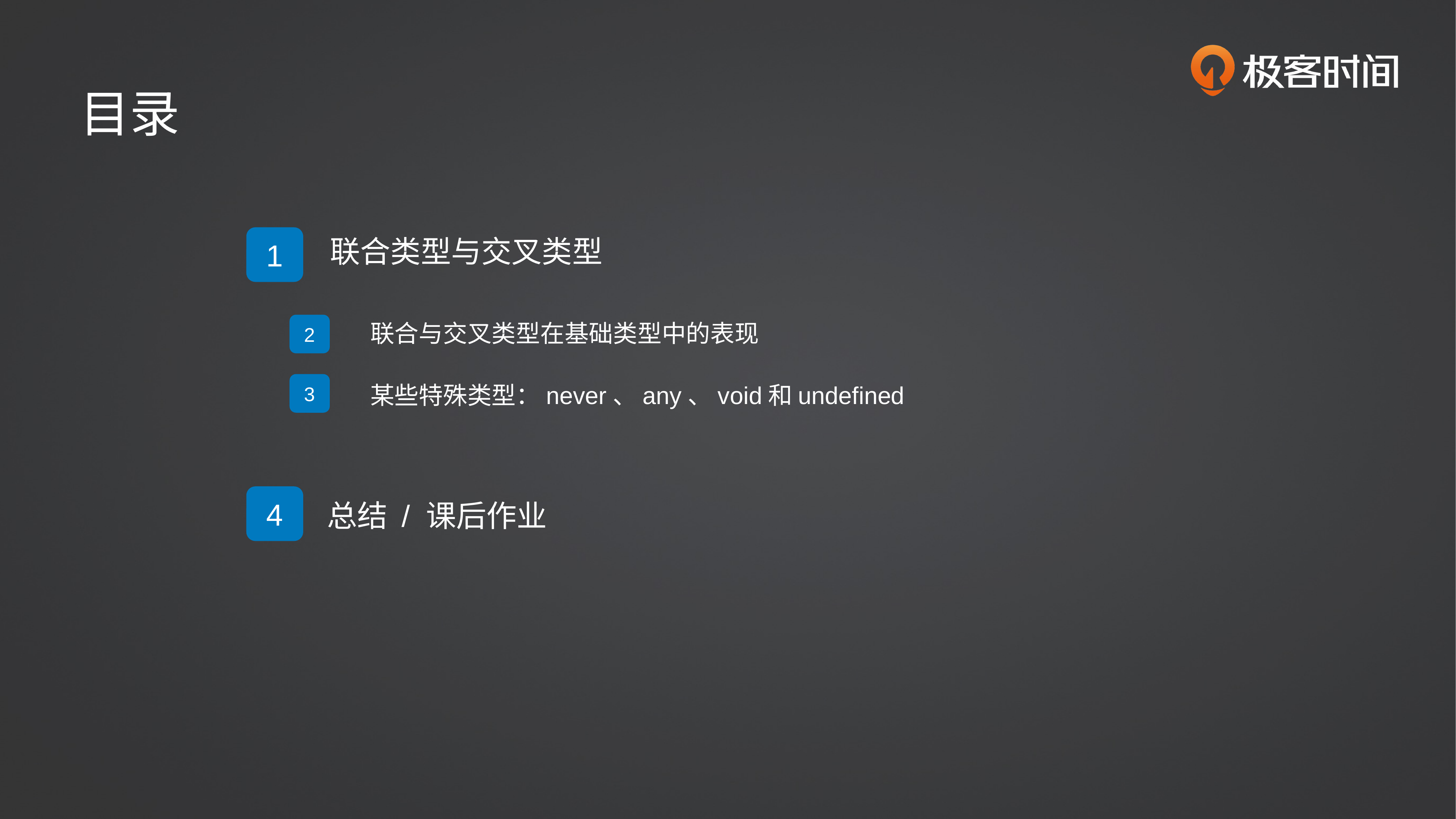

目录

1
联合类型与交叉类型

2
联合与交叉类型在基础类型中的表现

3
某些特殊类型：never、any、void和undefined

4
总结 / 课后作业